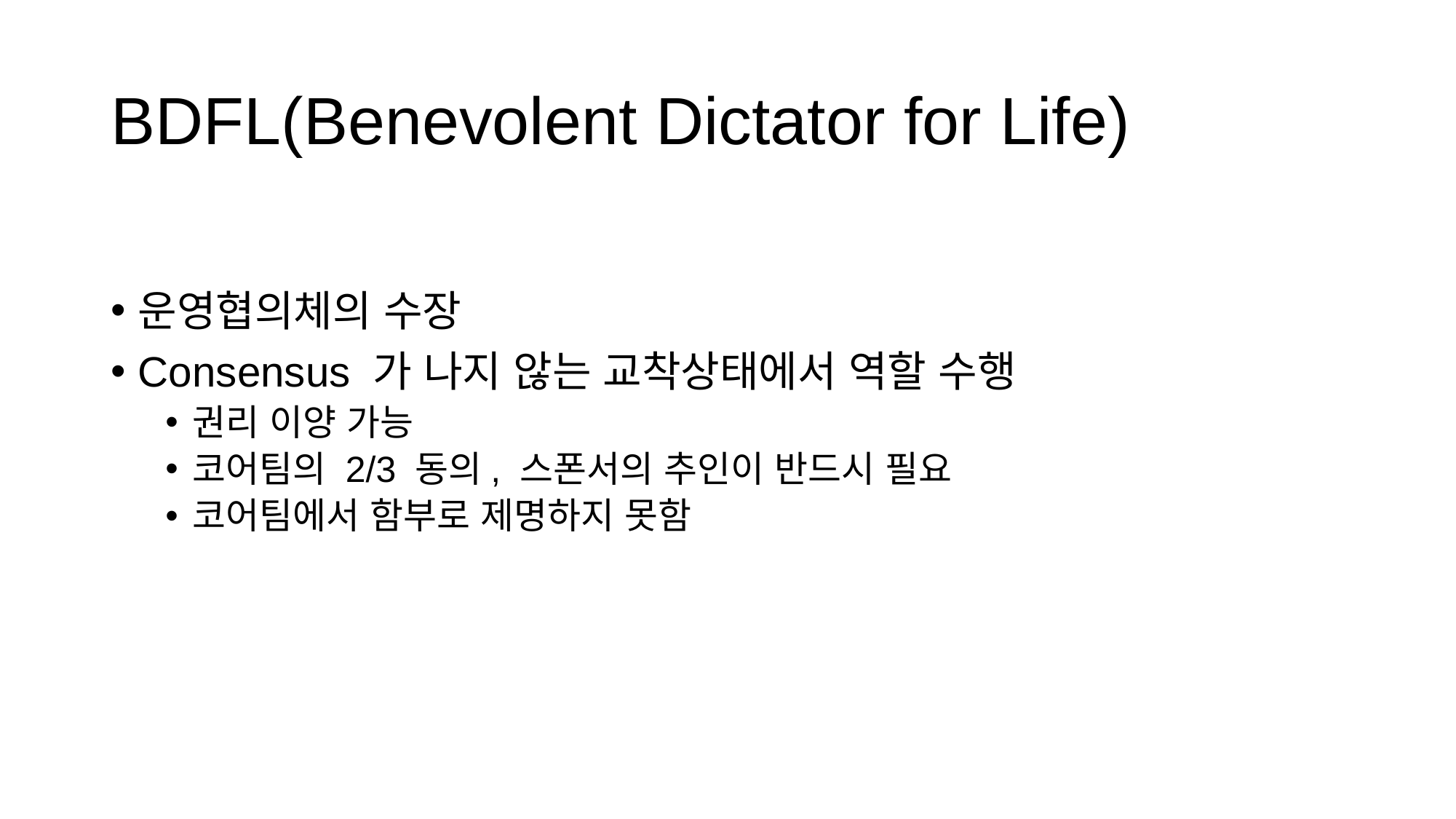

# BDFL(Benevolent Dictator for Life)

운영협의체의 수장
Consensus 가 나지 않는 교착상태에서 역할 수행
권리 이양 가능
코어팀의 2/3 동의, 스폰서의 추인이 반드시 필요
코어팀에서 함부로 제명하지 못함